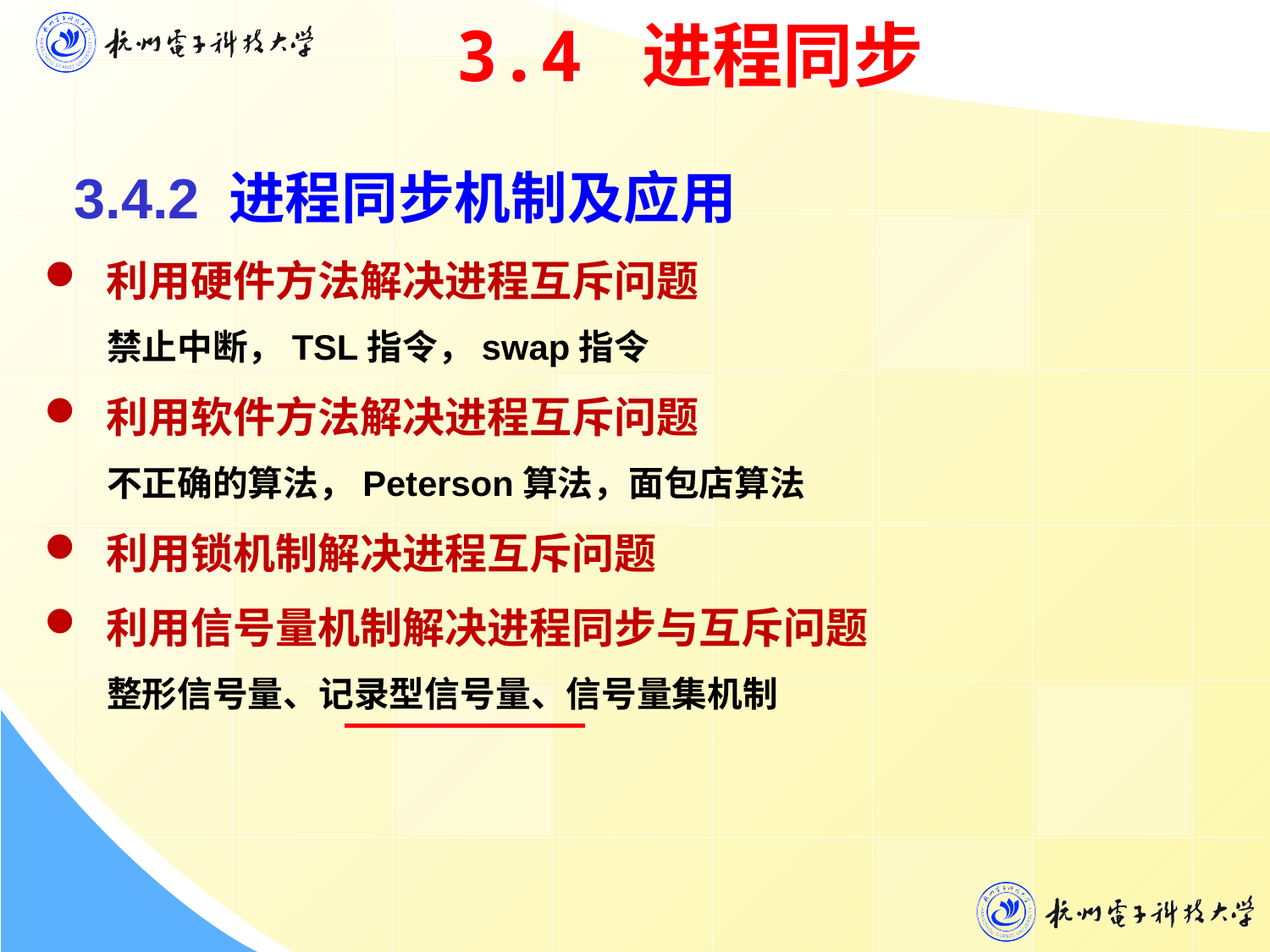

3.4 进程同步
3.4.2 进程同步机制及应用
 利用硬件方法解决进程互斥问题
   禁止中断，TSL指令，swap指令
 利用软件方法解决进程互斥问题
   不正确的算法，Peterson算法，面包店算法
 利用锁机制解决进程互斥问题
 利用信号量机制解决进程同步与互斥问题
   整形信号量、记录型信号量、信号量集机制